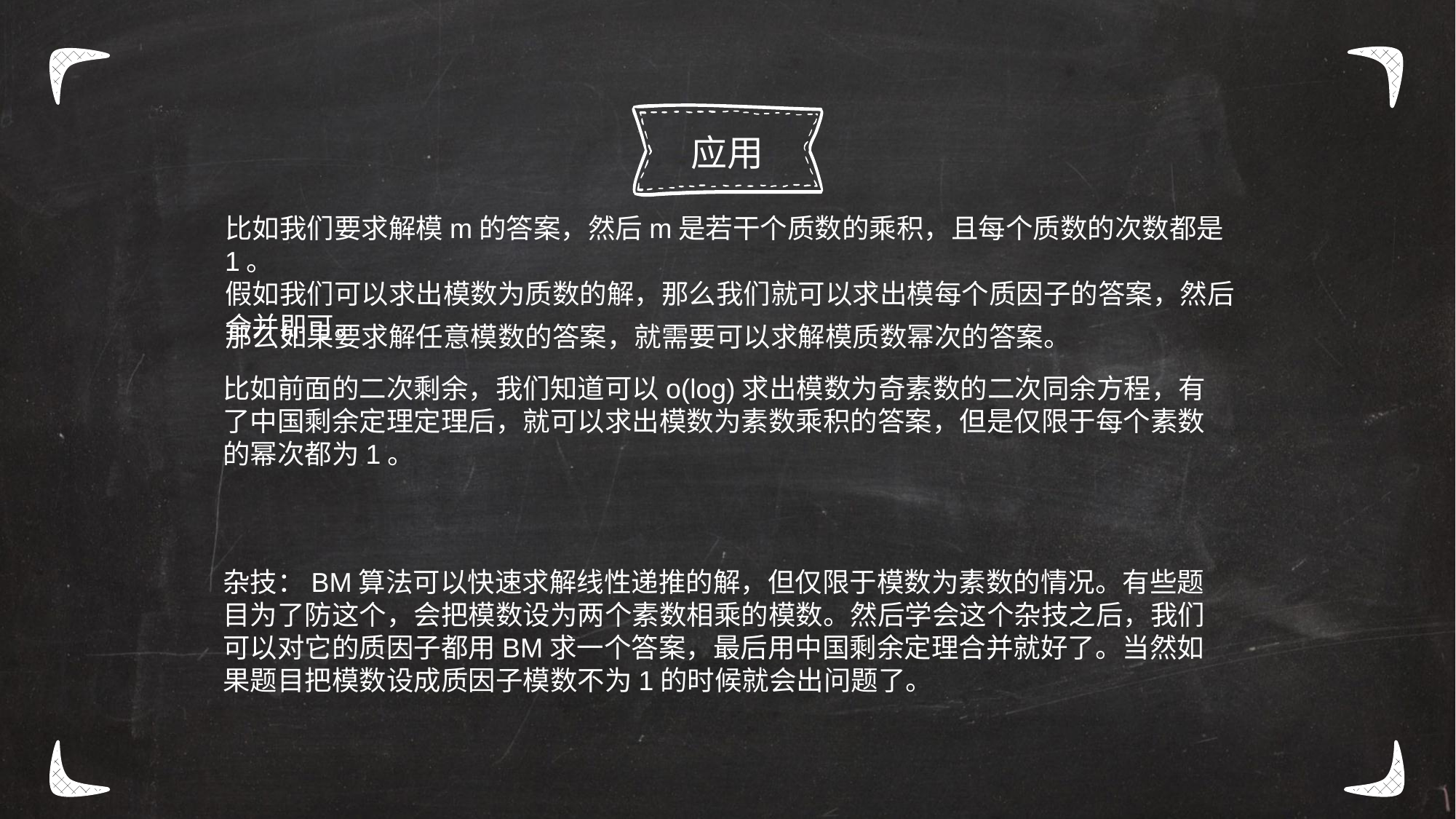

应用
比如我们要求解模m的答案，然后m是若干个质数的乘积，且每个质数的次数都是1。
假如我们可以求出模数为质数的解，那么我们就可以求出模每个质因子的答案，然后合并即可。

那么如果要求解任意模数的答案，就需要可以求解模质数幂次的答案。
比如前面的二次剩余，我们知道可以o(log)求出模数为奇素数的二次同余方程，有了中国剩余定理定理后，就可以求出模数为素数乘积的答案，但是仅限于每个素数的幂次都为1。
杂技：BM算法可以快速求解线性递推的解，但仅限于模数为素数的情况。有些题目为了防这个，会把模数设为两个素数相乘的模数。然后学会这个杂技之后，我们可以对它的质因子都用BM求一个答案，最后用中国剩余定理合并就好了。当然如果题目把模数设成质因子模数不为1的时候就会出问题了。